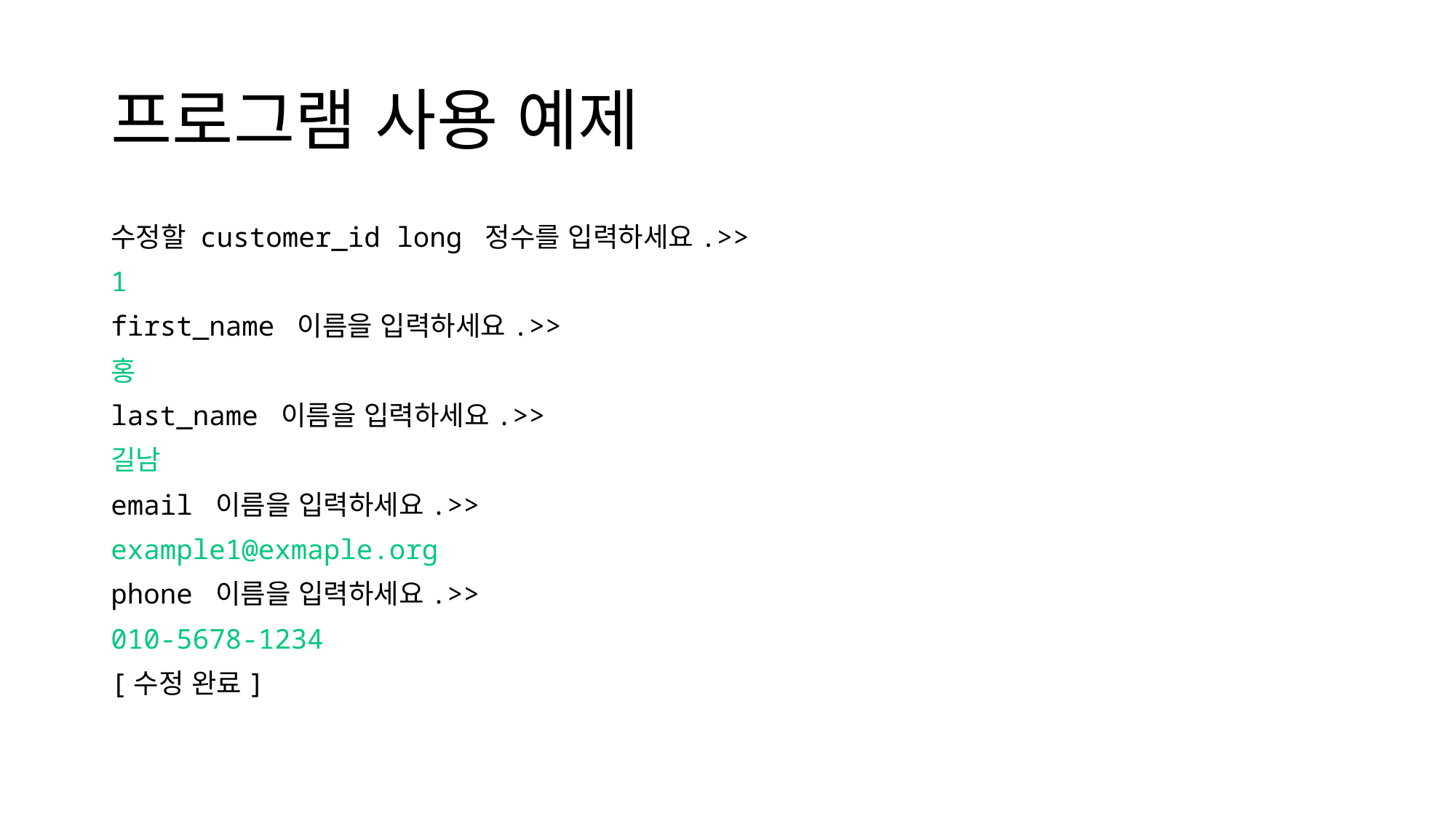

# 프로그램 사용 예제
수정할 customer_id long 정수를 입력하세요.>>
1
first_name 이름을 입력하세요.>>
홍
last_name 이름을 입력하세요.>>
길남
email 이름을 입력하세요.>>
example1@exmaple.org
phone 이름을 입력하세요.>>
010-5678-1234
[수정 완료]